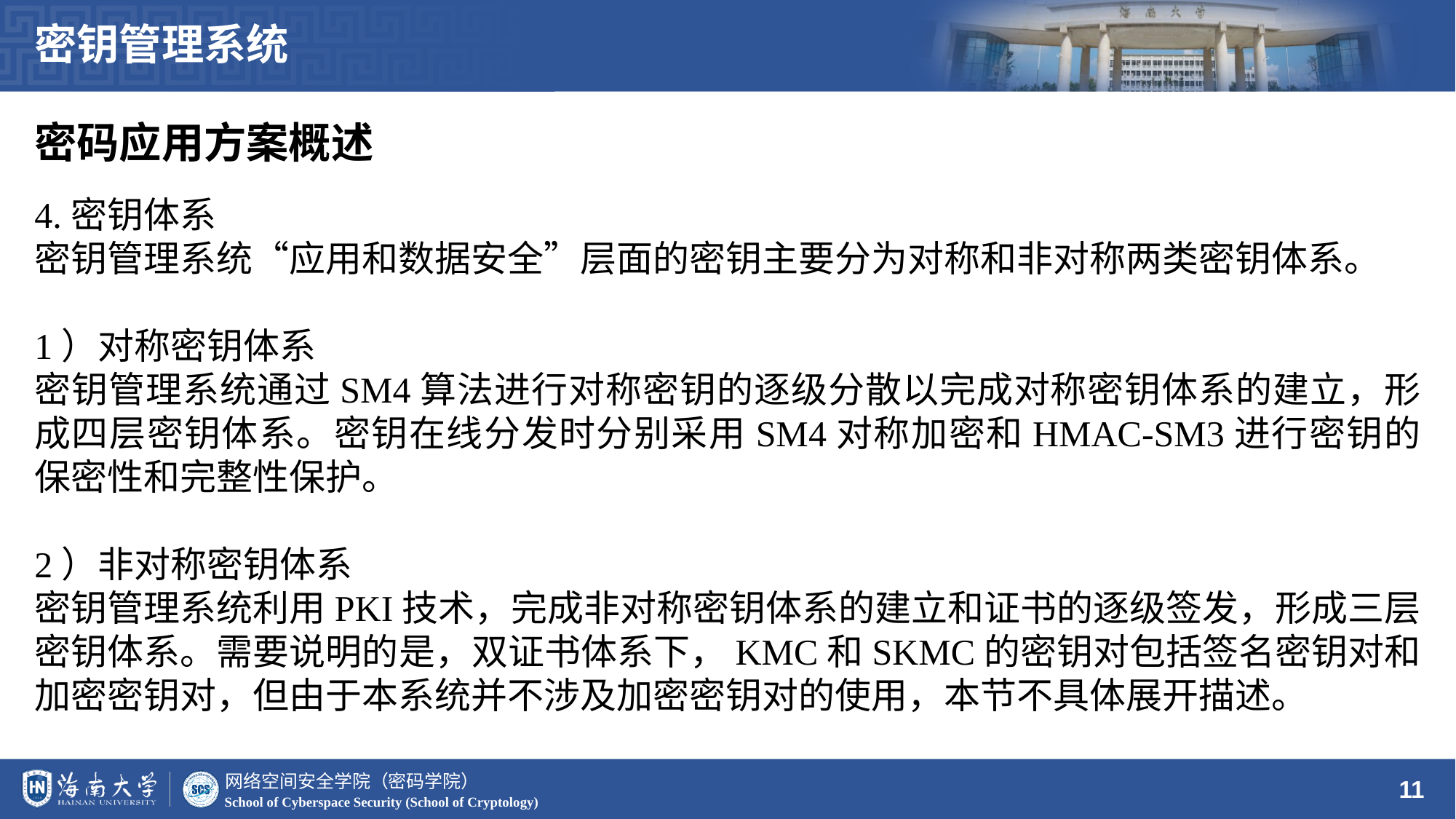

密钥管理系统

密码应用方案概述

4.密钥体系
密钥管理系统“应用和数据安全”层面的密钥主要分为对称和非对称两类密钥体系。

1）对称密钥体系
密钥管理系统通过SM4算法进行对称密钥的逐级分散以完成对称密钥体系的建立，形成四层密钥体系。密钥在线分发时分别采用SM4对称加密和HMAC-SM3进行密钥的保密性和完整性保护。

2）非对称密钥体系
密钥管理系统利用PKI技术，完成非对称密钥体系的建立和证书的逐级签发，形成三层密钥体系。需要说明的是，双证书体系下，KMC和SKMC的密钥对包括签名密钥对和加密密钥对，但由于本系统并不涉及加密密钥对的使用，本节不具体展开描述。

11